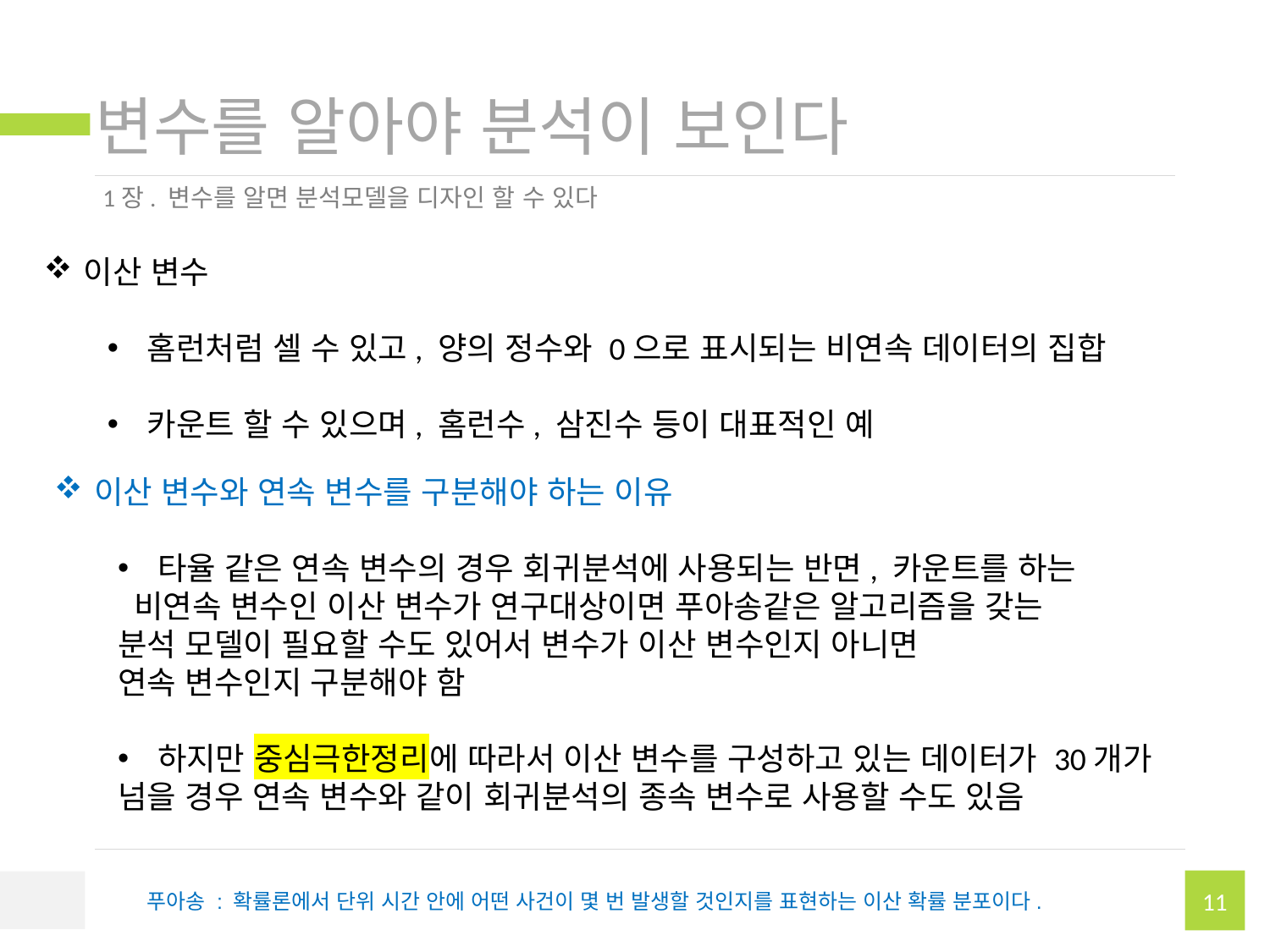

# 변수를 알아야 분석이 보인다
1장. 변수를 알면 분석모델을 디자인 할 수 있다
이산 변수

홈런처럼 셀 수 있고, 양의 정수와 0으로 표시되는 비연속 데이터의 집합

카운트 할 수 있으며, 홈런수, 삼진수 등이 대표적인 예

이산 변수와 연속 변수를 구분해야 하는 이유

타율 같은 연속 변수의 경우 회귀분석에 사용되는 반면, 카운트를 하는
 비연속 변수인 이산 변수가 연구대상이면 푸아송같은 알고리즘을 갖는
분석 모델이 필요할 수도 있어서 변수가 이산 변수인지 아니면
연속 변수인지 구분해야 함

하지만 중심극한정리에 따라서 이산 변수를 구성하고 있는 데이터가 30개가
넘을 경우 연속 변수와 같이 회귀분석의 종속 변수로 사용할 수도 있음

 푸아송 : 확률론에서 단위 시간 안에 어떤 사건이 몇 번 발생할 것인지를 표현하는 이산 확률 분포이다.